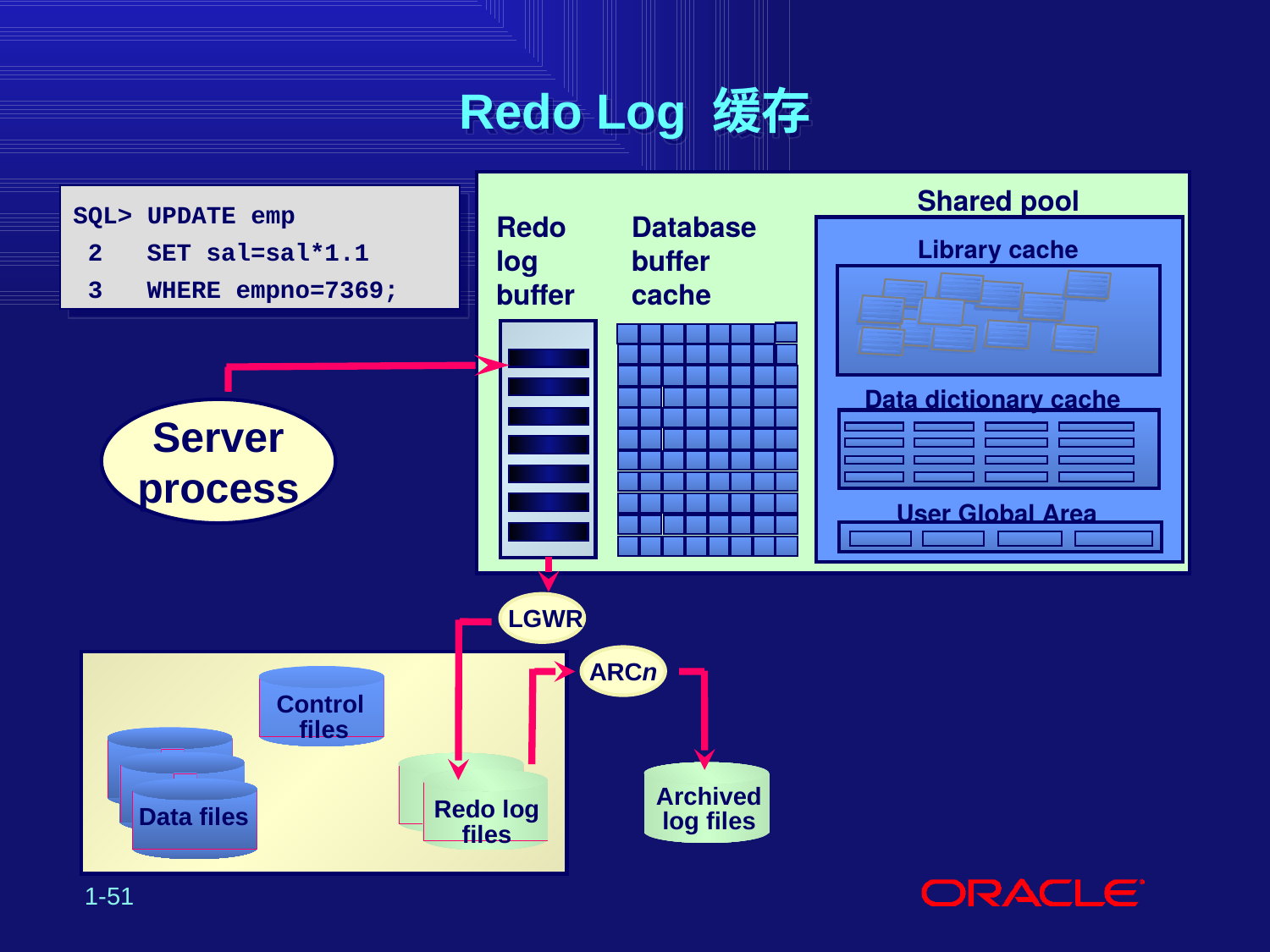

# Redo Log 缓存

Shared pool
SQL> UPDATE emp
 2   SET sal=sal*1.1
 3   WHERE empno=7369;
Database buffer
cache
Redo
log
buffer

Library cache

Data dictionary cache
Server
process

User Global Area

 LGWR

ARCn

Control
files

Redo log
files

Archived
log files
Data files